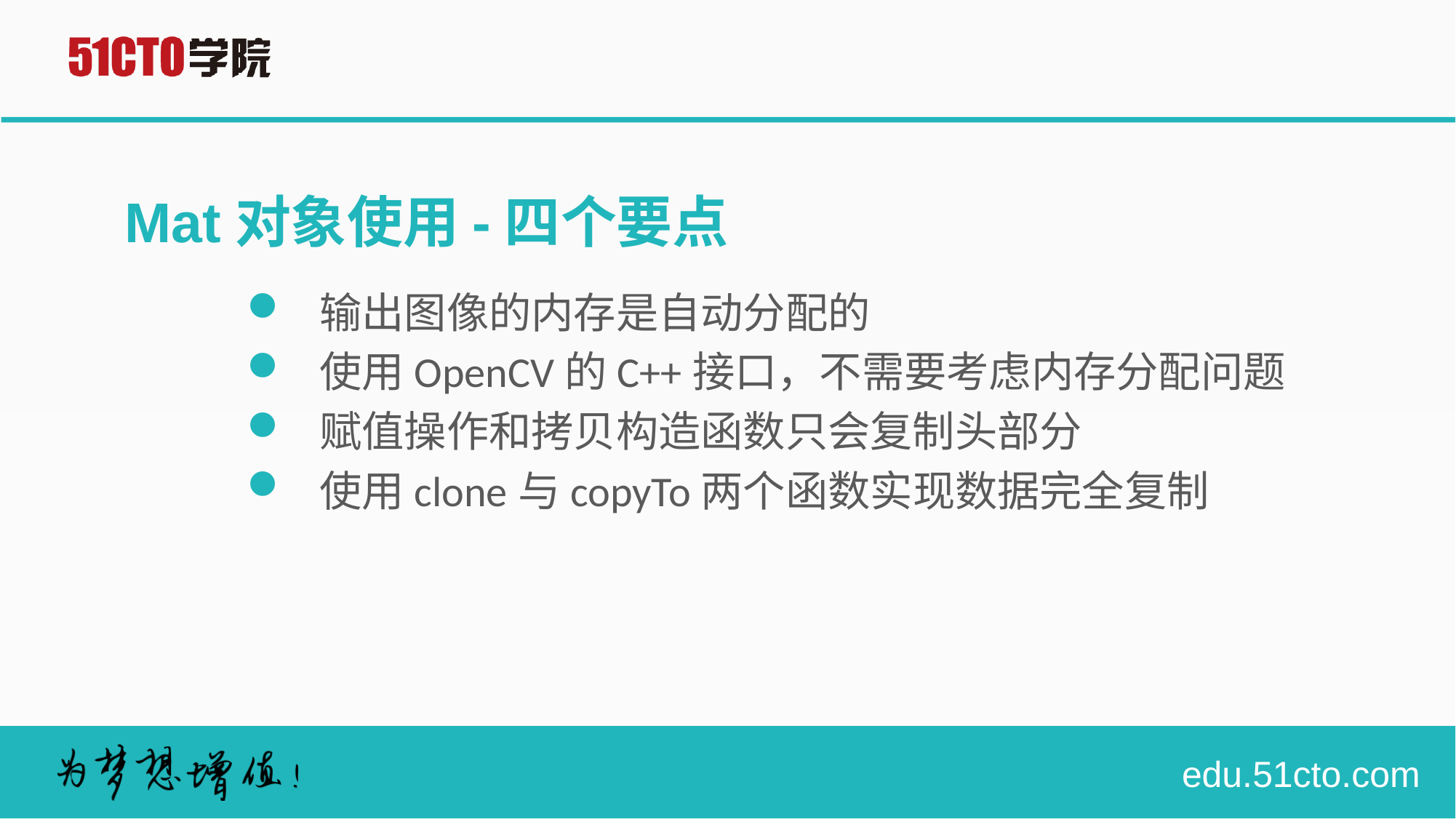

# Mat对象使用-四个要点
输出图像的内存是自动分配的
使用OpenCV的C++接口，不需要考虑内存分配问题
赋值操作和拷贝构造函数只会复制头部分
使用clone与copyTo两个函数实现数据完全复制